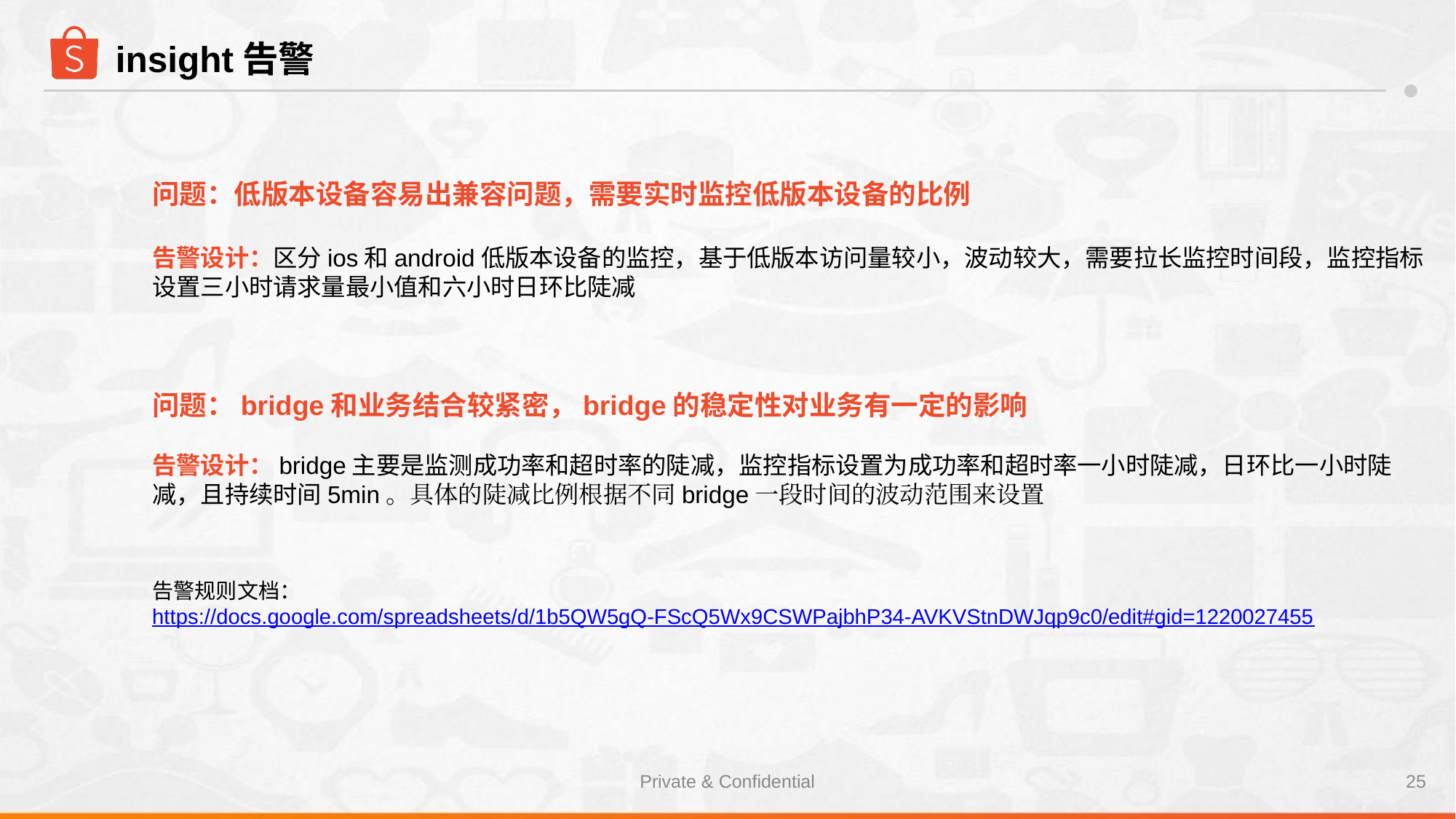

# insight告警
问题：低版本设备容易出兼容问题，需要实时监控低版本设备的比例

告警设计：区分ios和android低版本设备的监控，基于低版本访问量较小，波动较大，需要拉长监控时间段，监控指标设置三小时请求量最小值和六小时日环比陡减

问题：bridge和业务结合较紧密，bridge的稳定性对业务有一定的影响

告警设计：bridge主要是监测成功率和超时率的陡减，监控指标设置为成功率和超时率一小时陡减，日环比一小时陡减，且持续时间5min。具体的陡减比例根据不同bridge一段时间的波动范围来设置

告警规则文档：https://docs.google.com/spreadsheets/d/1b5QW5gQ-FScQ5Wx9CSWPajbhP34-AVKVStnDWJqp9c0/edit#gid=1220027455
Private & Confidential
25